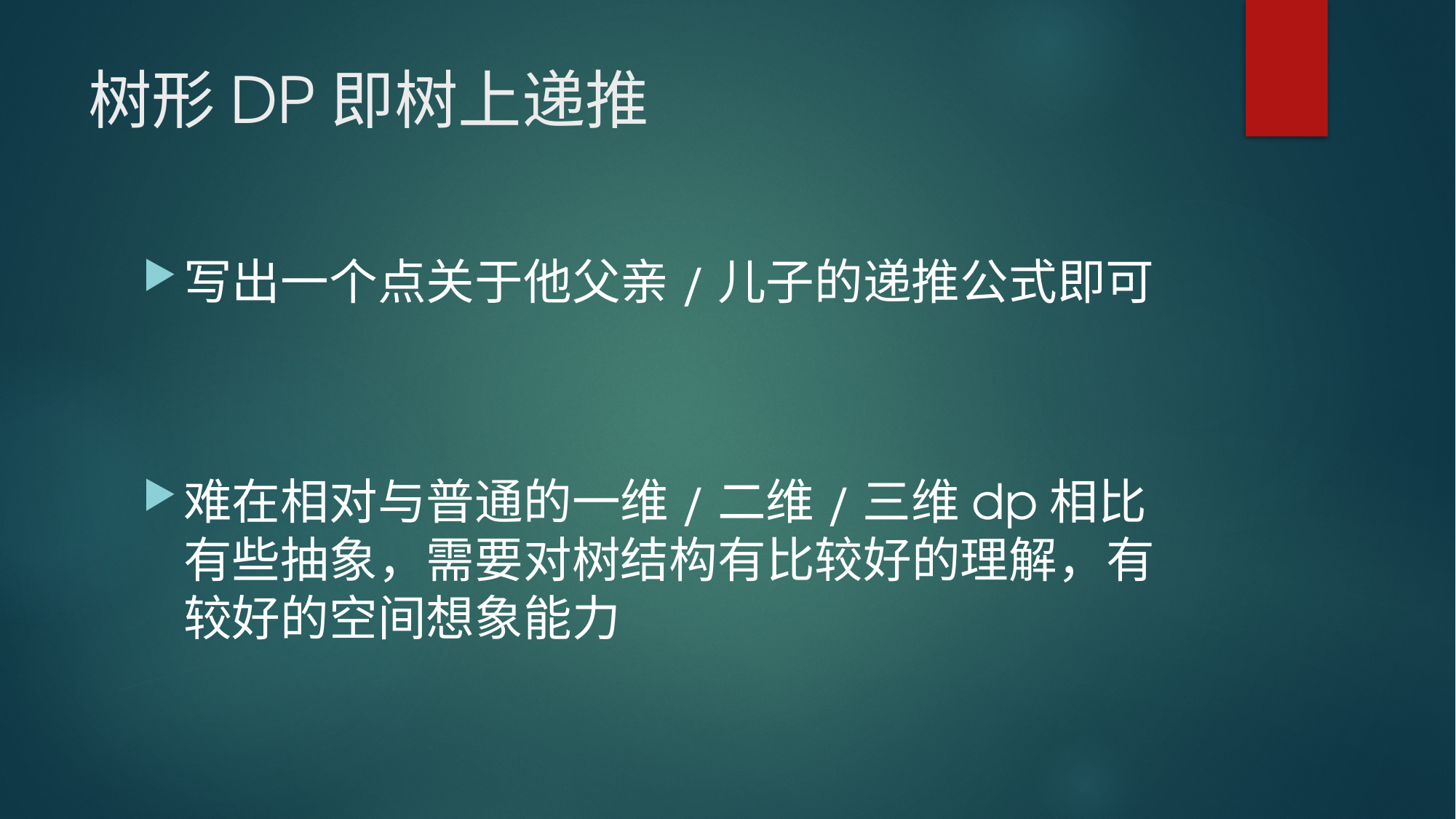

# 树形DP即树上递推
写出一个点关于他父亲/儿子的递推公式即可

难在相对与普通的一维/二维/三维dp相比有些抽象，需要对树结构有比较好的理解，有较好的空间想象能力